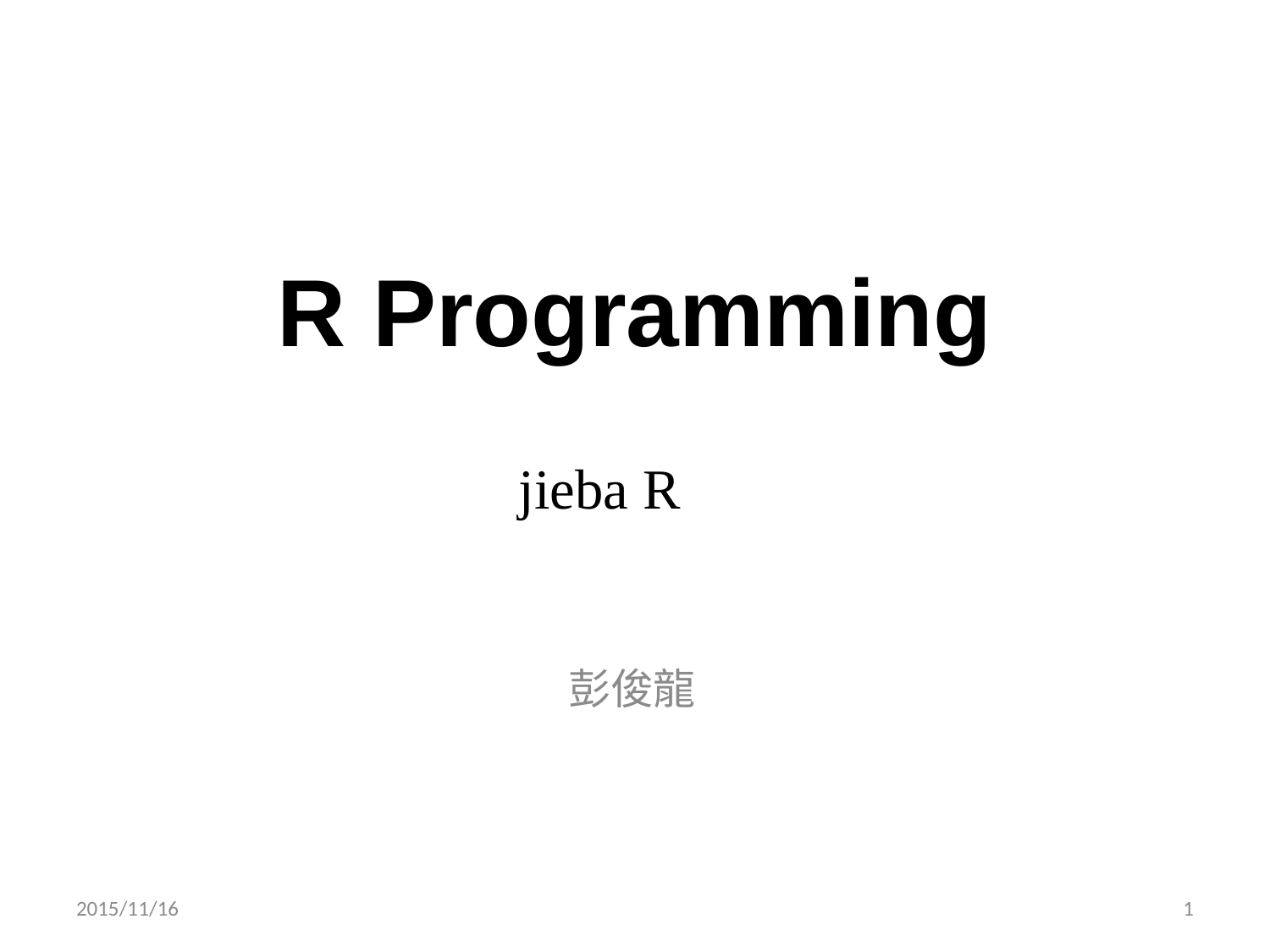

# R Programming
jieba R
彭俊龍
2015/11/16
1